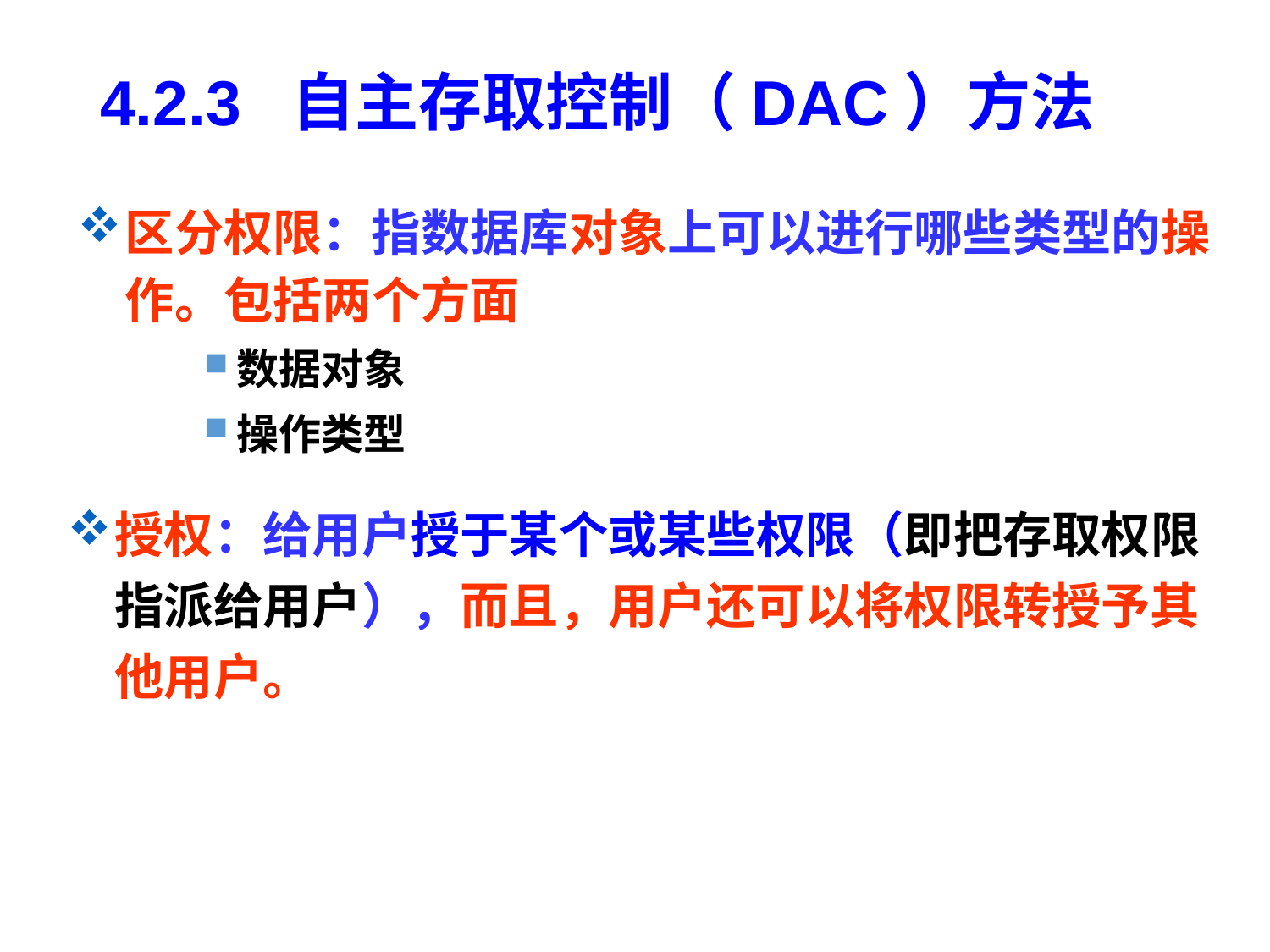

# 4.2.3  自主存取控制（DAC）方法
区分权限：指数据库对象上可以进行哪些类型的操作。包括两个方面
数据对象
操作类型

授权：给用户授于某个或某些权限（即把存取权限指派给用户），而且，用户还可以将权限转授予其他用户。